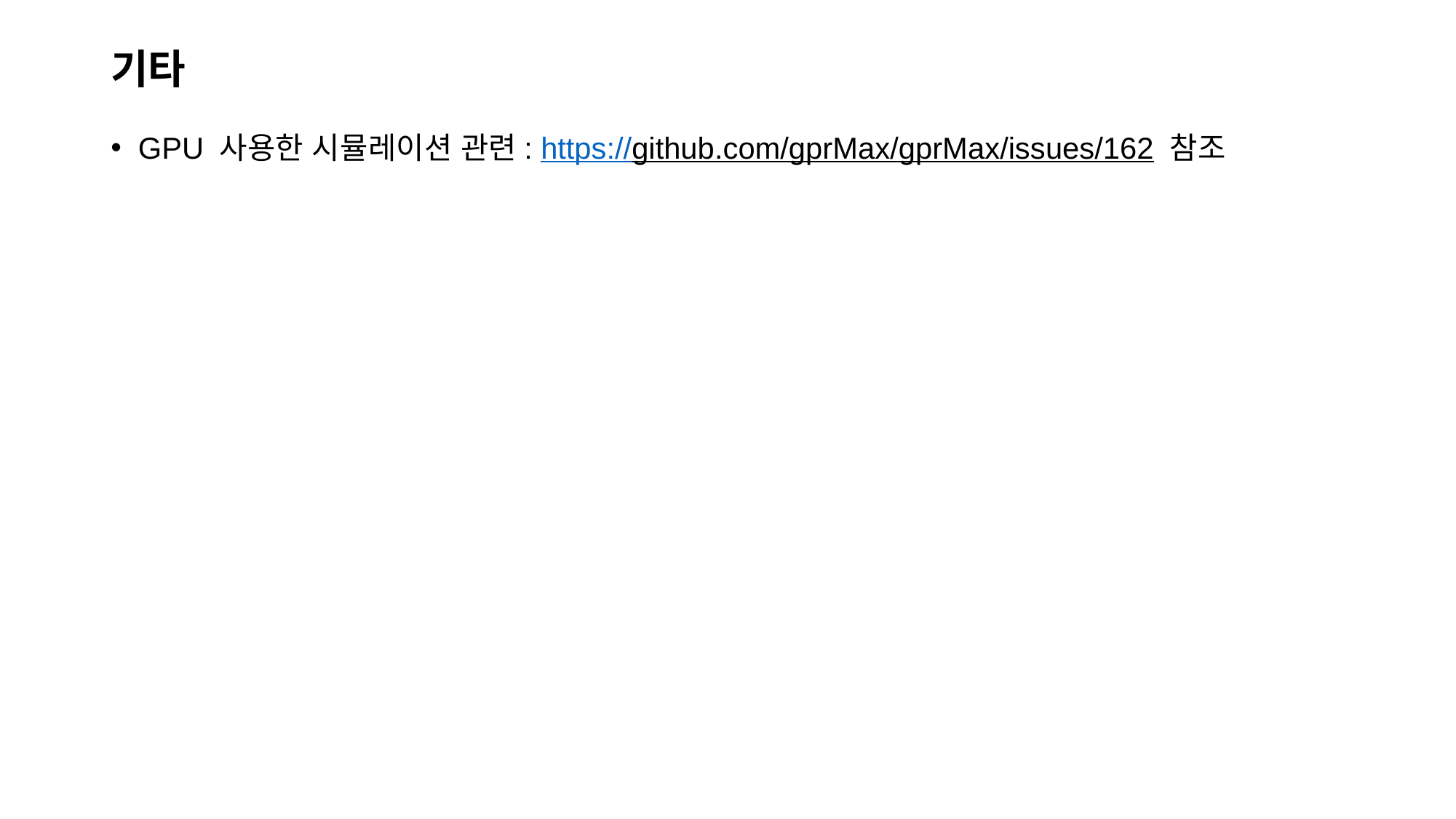

# 기타
GPU 사용한 시뮬레이션 관련: https://github.com/gprMax/gprMax/issues/162 참조